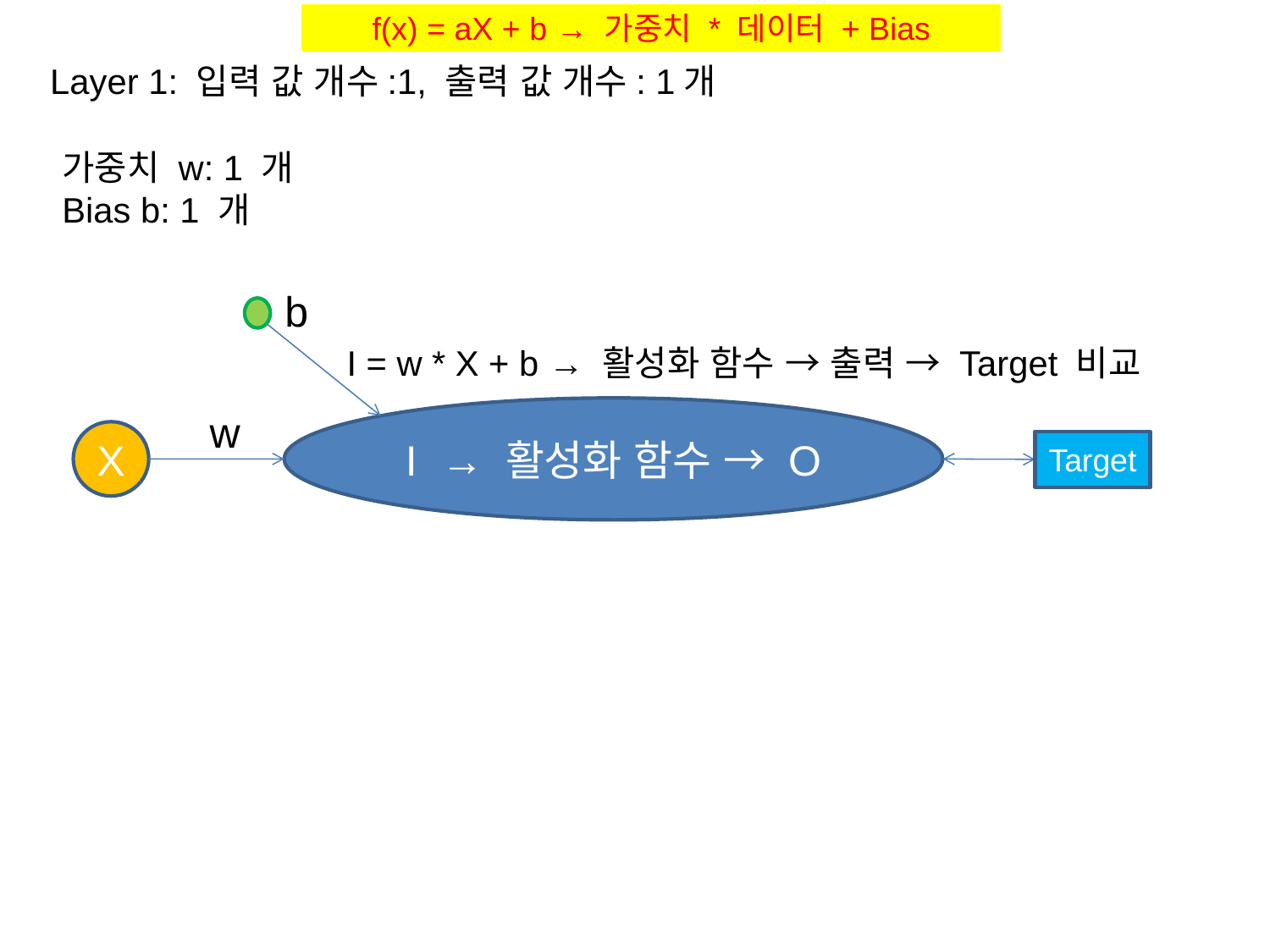

f(x) = aX + b → 가중치 * 데이터 + Bias
Layer 1: 입력 값 개수:1, 출력 값 개수: 1개
가중치 w: 1 개
Bias b: 1 개
b

I = w * X + b → 활성화 함수 → 출력 → Target 비교
I  → 활성화 함수 → O
w
X
Target